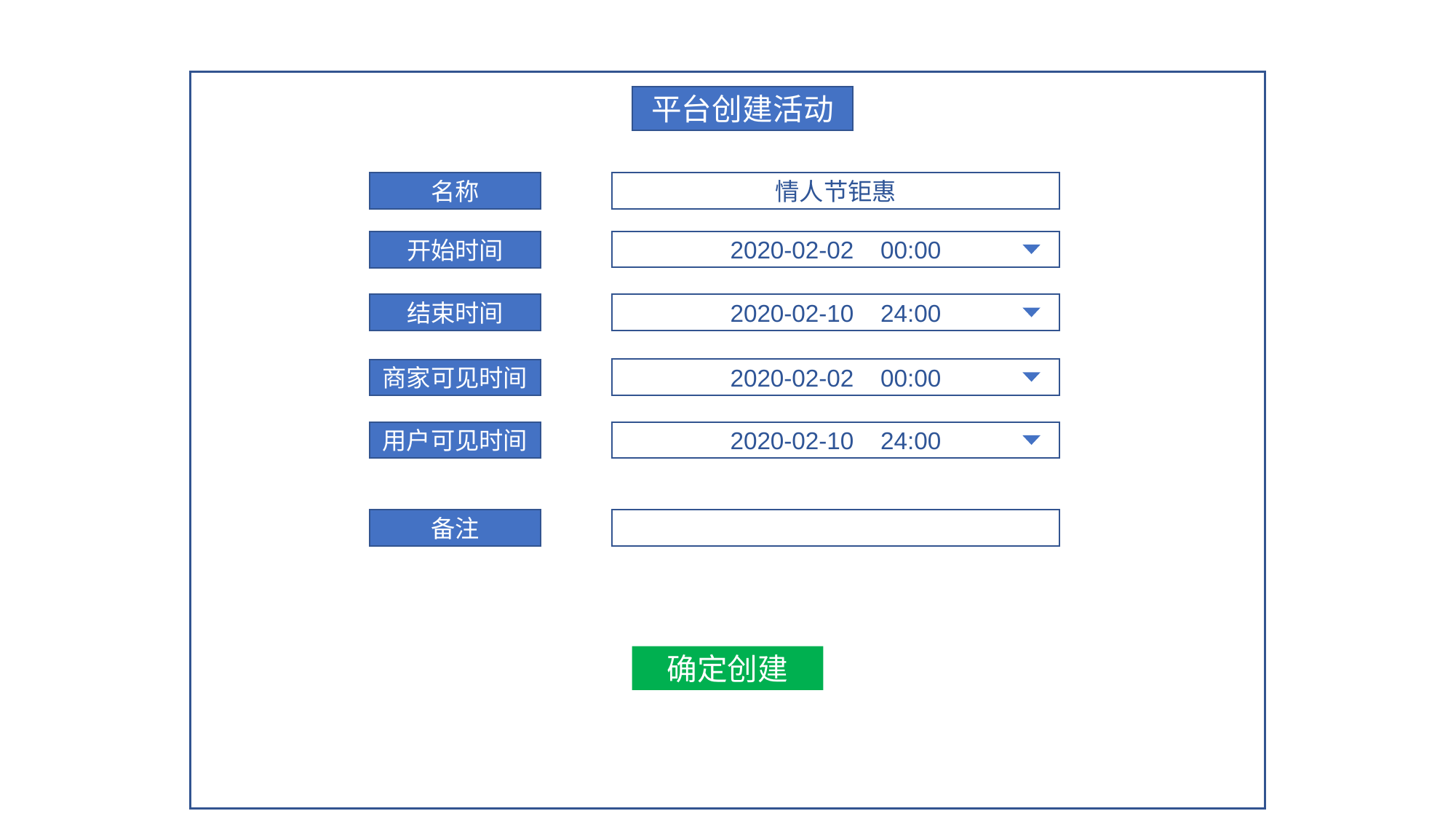

平台创建活动
名称
情人节钜惠
2020-02-02    00:00
开始时间

结束时间
2020-02-10    24:00

2020-02-02    00:00
商家可见时间

用户可见时间
2020-02-10    24:00

备注

确定创建